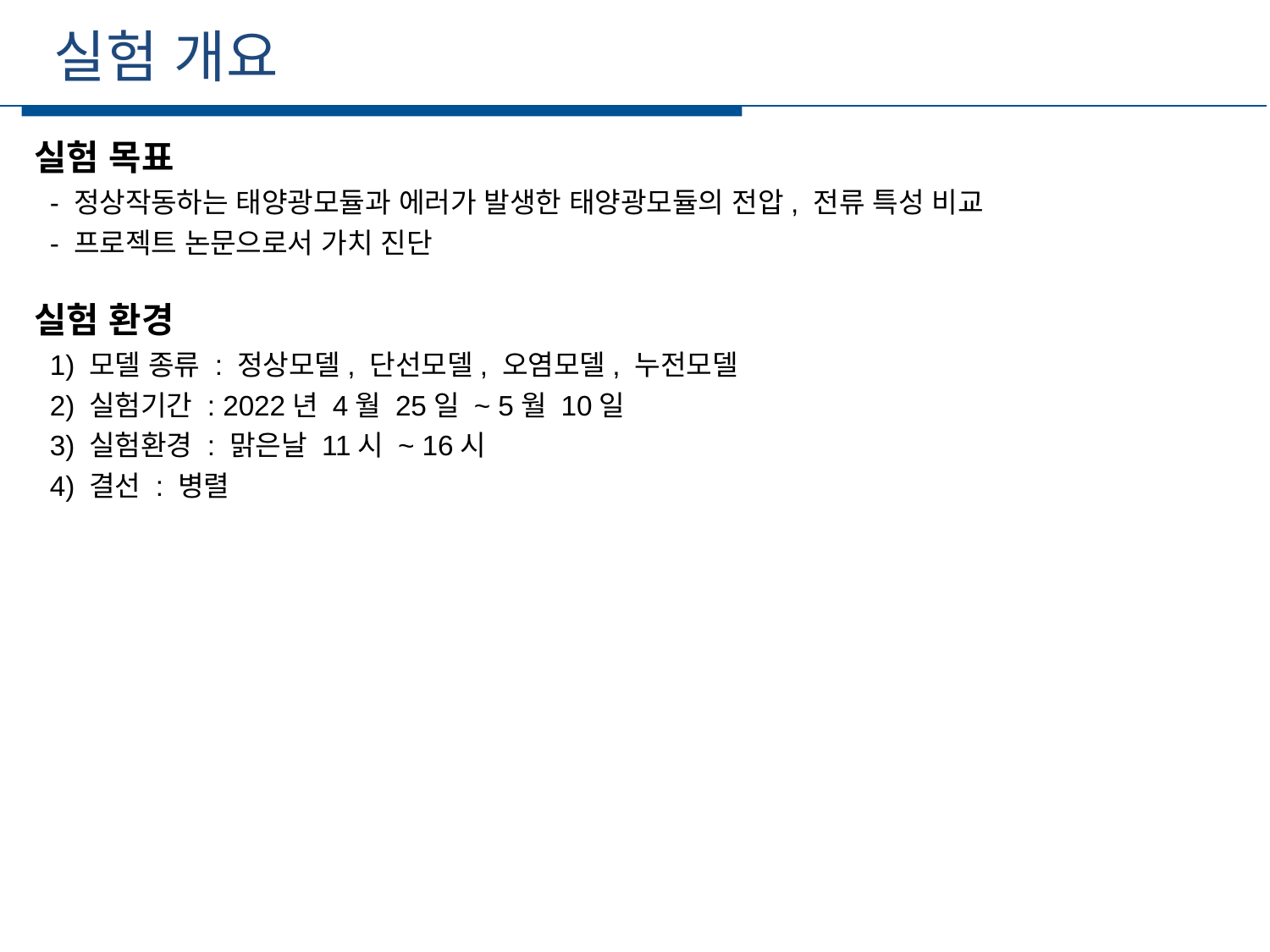

실험 개요
세부일정

실험 목표
  - 정상작동하는 태양광모듈과 에러가 발생한 태양광모듈의 전압, 전류 특성 비교
  - 프로젝트 논문으로서 가치 진단

실험 환경
  1) 모델 종류 : 정상모델, 단선모델, 오염모델, 누전모델
  2) 실험기간 : 2022년 4월 25일 ~ 5월 10일
  3) 실험환경 : 맑은날 11시 ~ 16시
  4) 결선 : 병렬